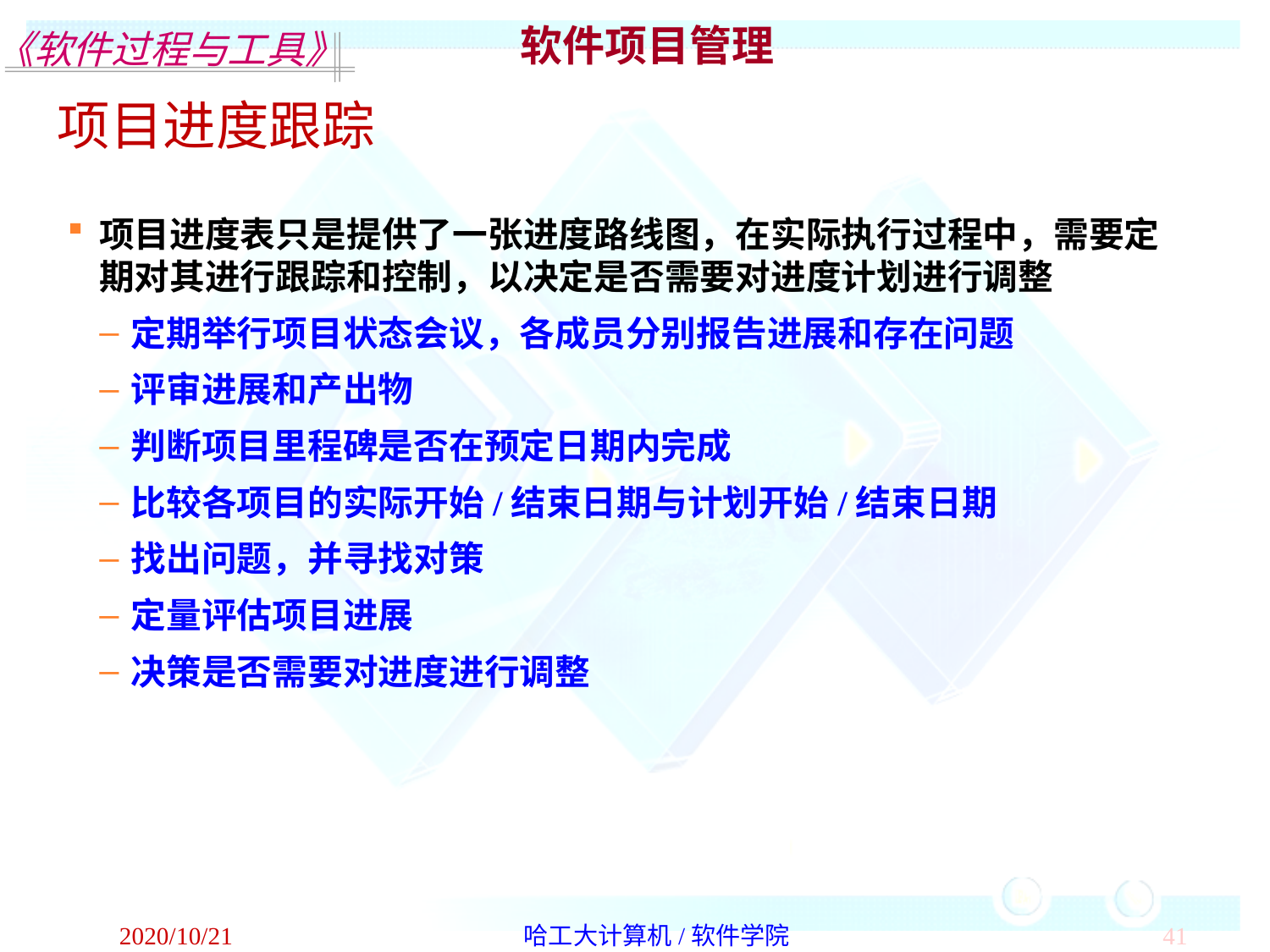

软件项目管理
项目进度跟踪
项目进度表只是提供了一张进度路线图，在实际执行过程中，需要定期对其进行跟踪和控制，以决定是否需要对进度计划进行调整
定期举行项目状态会议，各成员分别报告进展和存在问题
评审进展和产出物
判断项目里程碑是否在预定日期内完成
比较各项目的实际开始/结束日期与计划开始/结束日期
找出问题，并寻找对策
定量评估项目进展
决策是否需要对进度进行调整